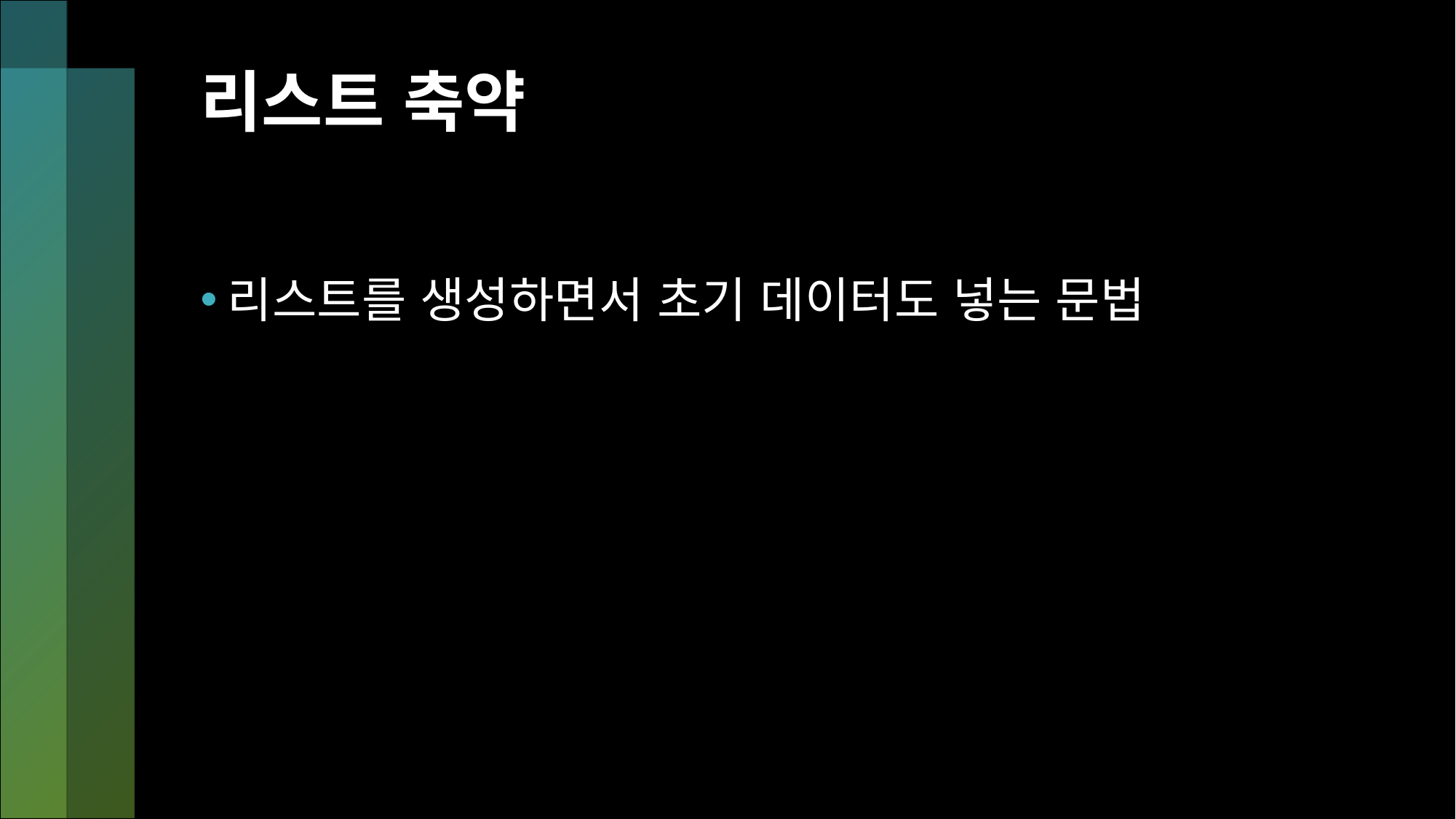

# 리스트 축약
리스트를 생성하면서 초기 데이터도 넣는 문법